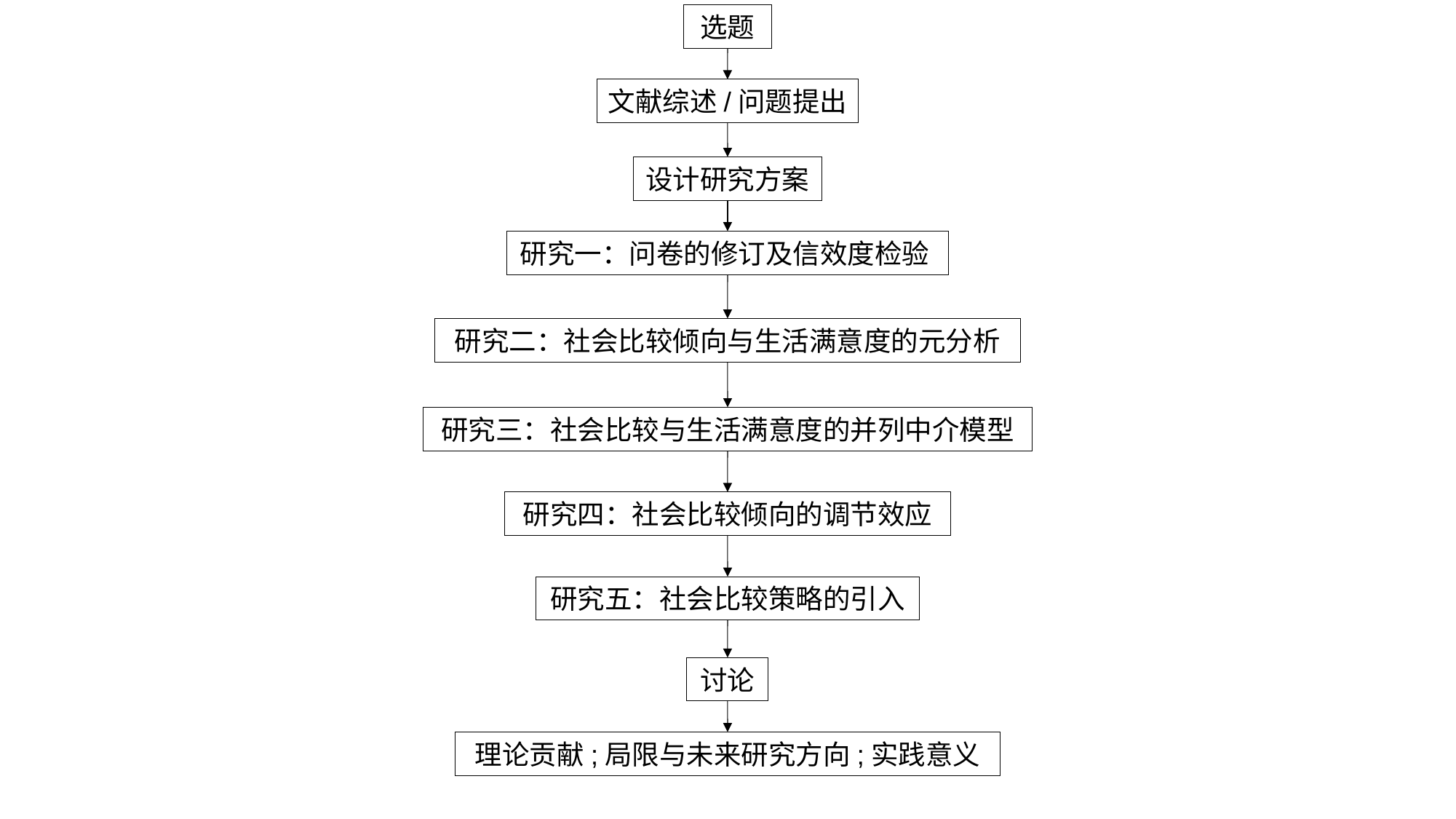

选题
文献综述/问题提出
设计研究方案
研究一：问卷的修订及信效度检验
研究二：社会比较倾向与生活满意度的元分析
研究三：社会比较与生活满意度的并列中介模型
研究四：社会比较倾向的调节效应
研究五：社会比较策略的引入
讨论
理论贡献;局限与未来研究方向;实践意义